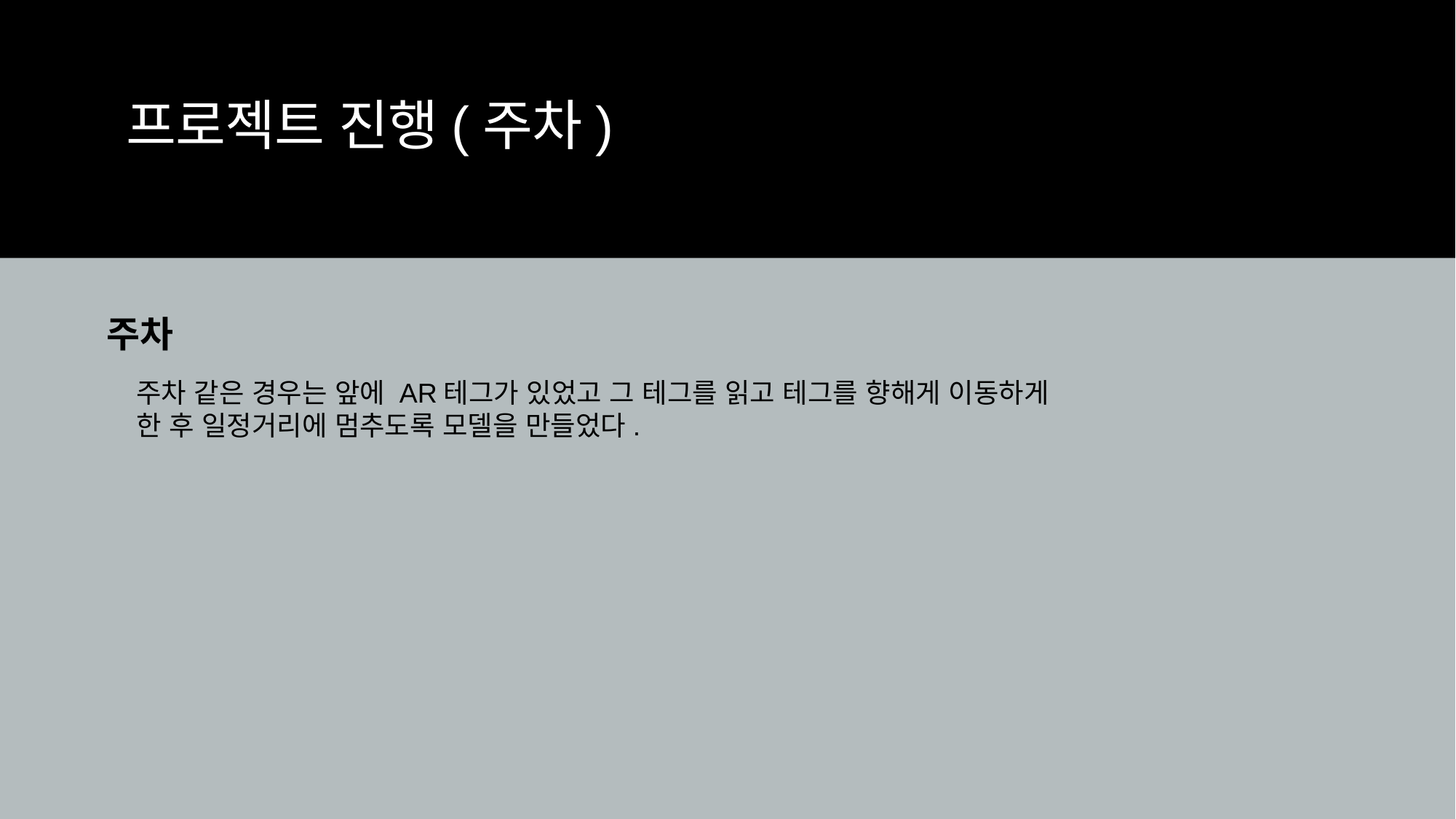

# 프로젝트 진행(주차)

주차
주차 같은 경우는 앞에 AR테그가 있었고 그 테그를 읽고 테그를 향해게 이동하게 한 후 일정거리에 멈추도록 모델을 만들었다.
2023-11-10